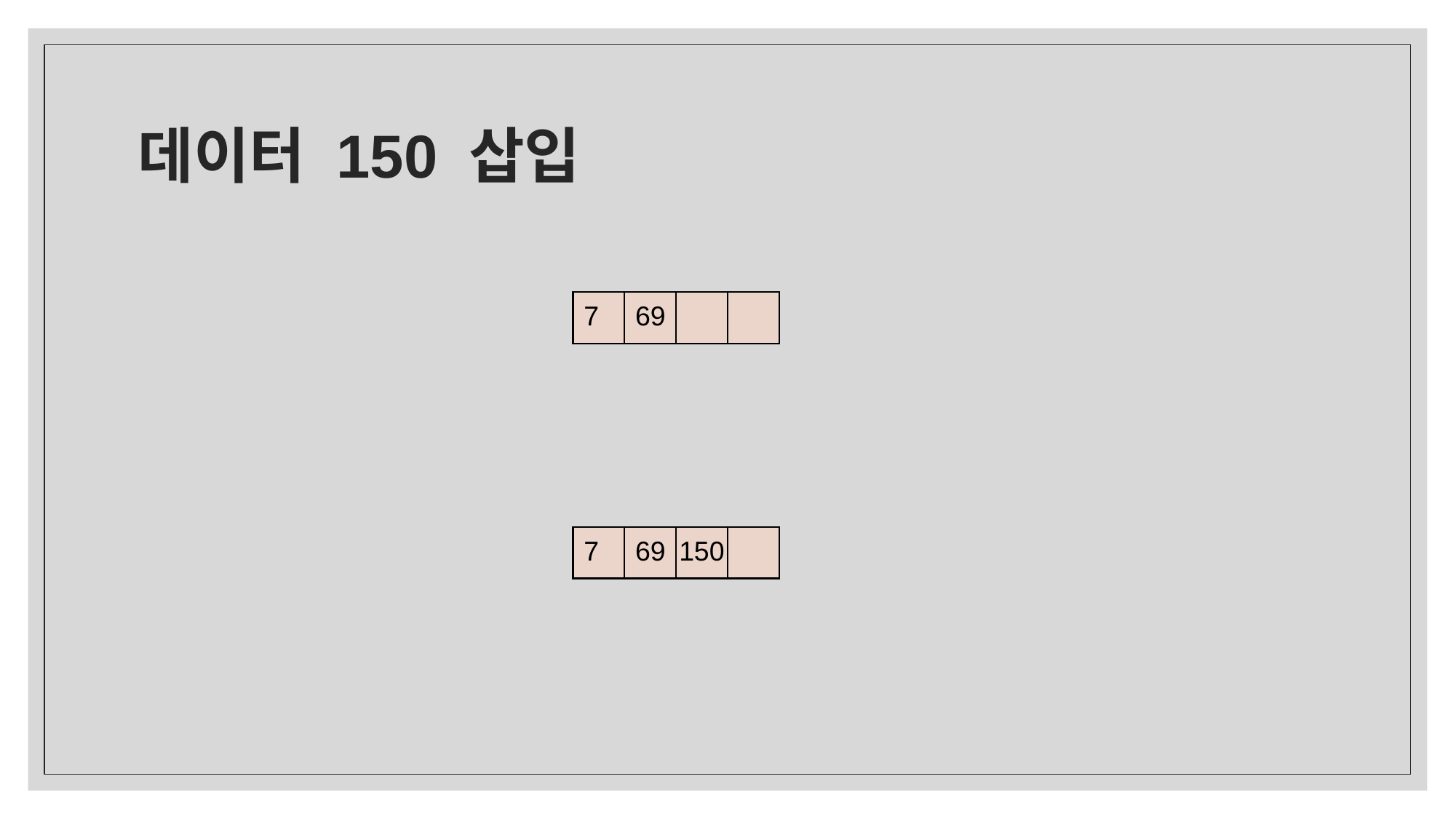

# 데이터 150 삽입
7
69

7
69
150